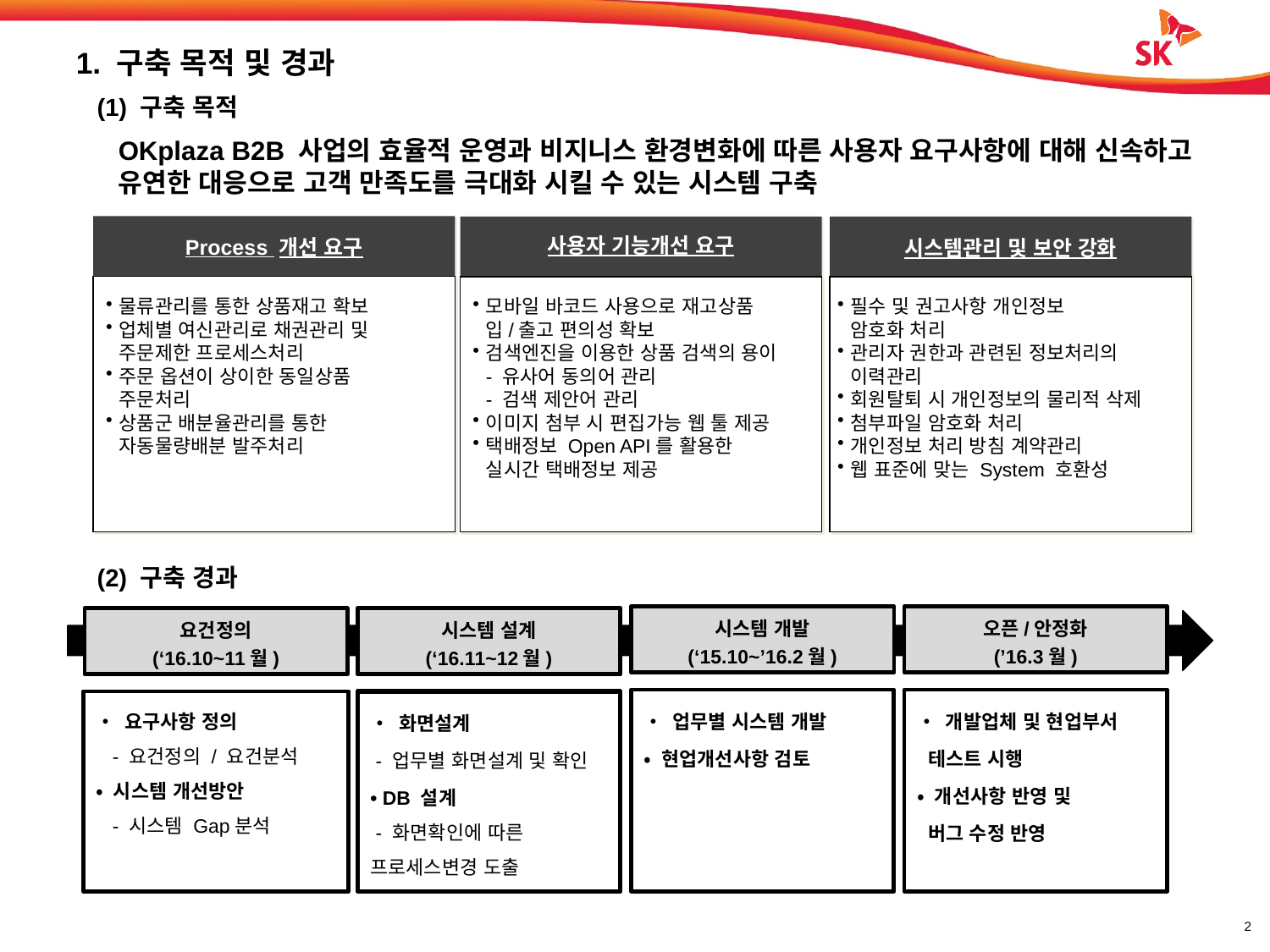

# 1. 구축 목적 및 경과
(1) 구축 목적
OKplaza B2B 사업의 효율적 운영과 비지니스 환경변화에 따른 사용자 요구사항에 대해 신속하고 유연한 대응으로 고객 만족도를 극대화 시킬 수 있는 시스템 구축
Process 개선 요구
사용자 기능개선 요구
시스템관리 및 보안 강화

물류관리를 통한 상품재고 확보
업체별 여신관리로 채권관리 및
주문제한 프로세스처리
주문 옵션이 상이한 동일상품
주문처리
상품군 배분율관리를 통한
자동물량배분 발주처리
모바일 바코드 사용으로 재고상품
입/출고 편의성 확보
검색엔진을 이용한 상품 검색의 용이
- 유사어 동의어 관리
- 검색 제안어 관리
이미지 첨부 시 편집가능 웹 툴 제공
택배정보 Open API를 활용한
실시간 택배정보 제공
필수 및 권고사항 개인정보
암호화 처리
관리자 권한과 관련된 정보처리의
이력관리
회원탈퇴 시 개인정보의 물리적 삭제
첨부파일 암호화 처리
개인정보 처리 방침 계약관리
웹 표준에 맞는 System 호환성
(2) 구축 경과
시스템 개발
(‘15.10~’16.2월)
오픈/안정화
(’16.3월)
요건정의
(‘16.10~11월)
시스템 설계
(‘16.11~12월)

• 업무별 시스템 개발
• 현업개선사항 검토
• 개발업체 및 현업부서
  테스트 시행
• 개선사항 반영 및
  버그 수정 반영

• 요구사항 정의
   - 요건정의 / 요건분석
• 시스템 개선방안
   - 시스템 Gap분석
• 화면설계
 - 업무별 화면설계 및 확인
• DB 설계
 - 화면확인에 따른 프로세스변경 도출